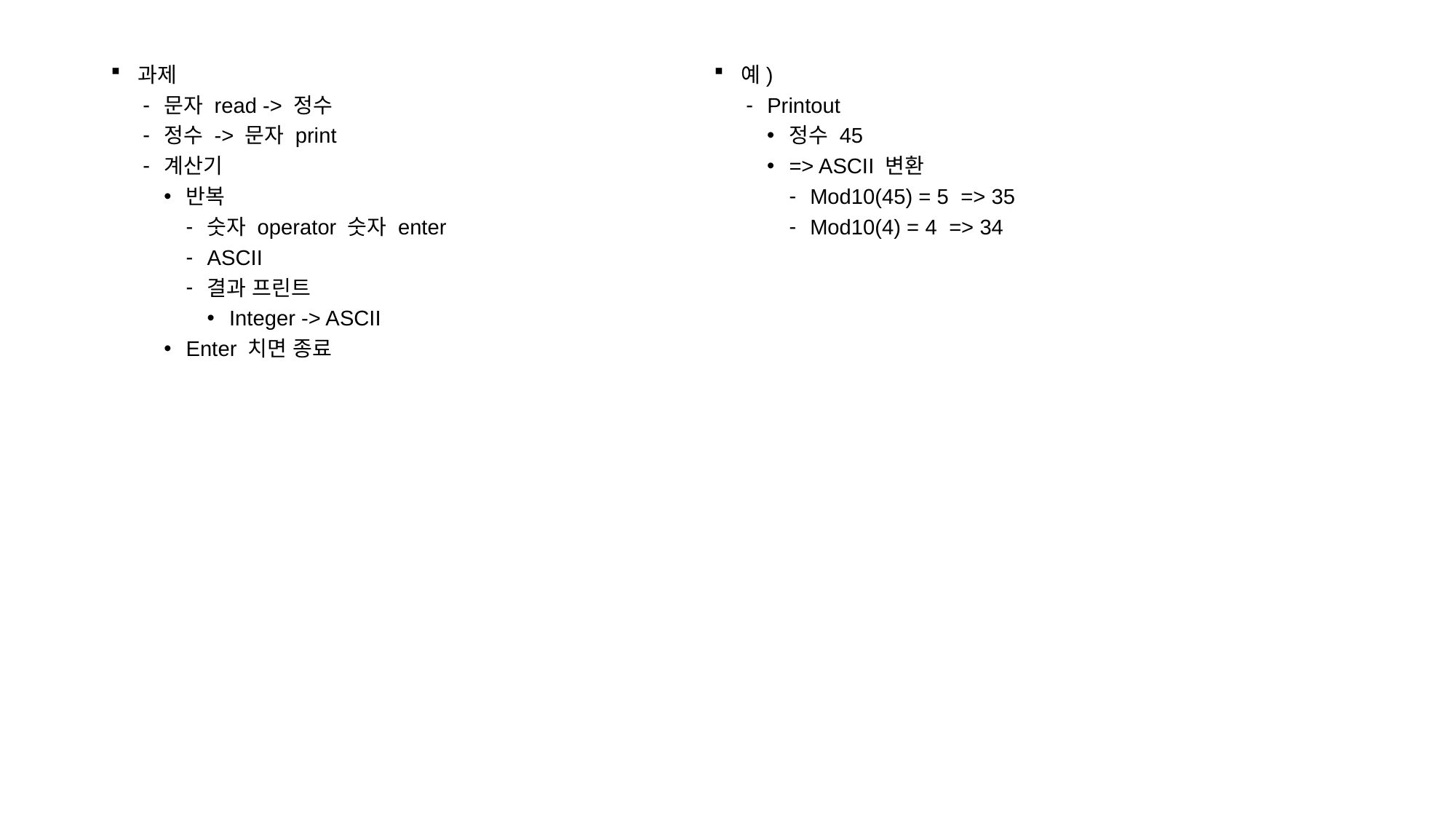

과제
문자 read -> 정수
정수 -> 문자 print
계산기
반복
숫자 operator 숫자 enter
ASCII
결과 프린트
Integer -> ASCII
Enter 치면 종료

예)
Printout
정수 45
=> ASCII 변환
Mod10(45) = 5  => 35
Mod10(4) = 4  => 34